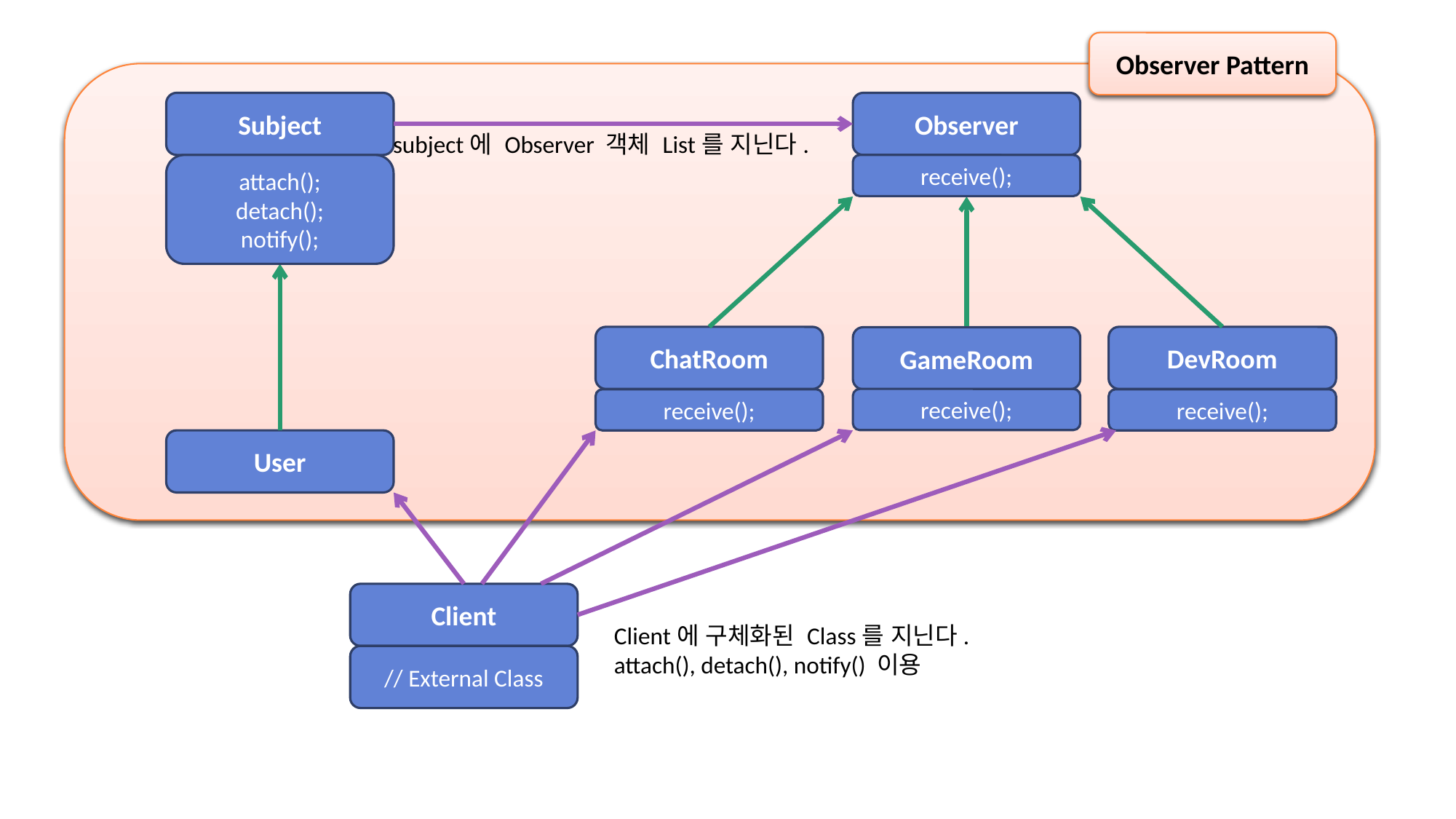

Observer Pattern

Subject
Observer
subject에 Observer 객체 List를 지닌다.
attach();
detach();
notify();
receive();
ChatRoom
DevRoom
GameRoom
receive();
receive();
receive();
User
Client
Client에 구체화된 Class를 지닌다.
attach(), detach(), notify() 이용
// External Class